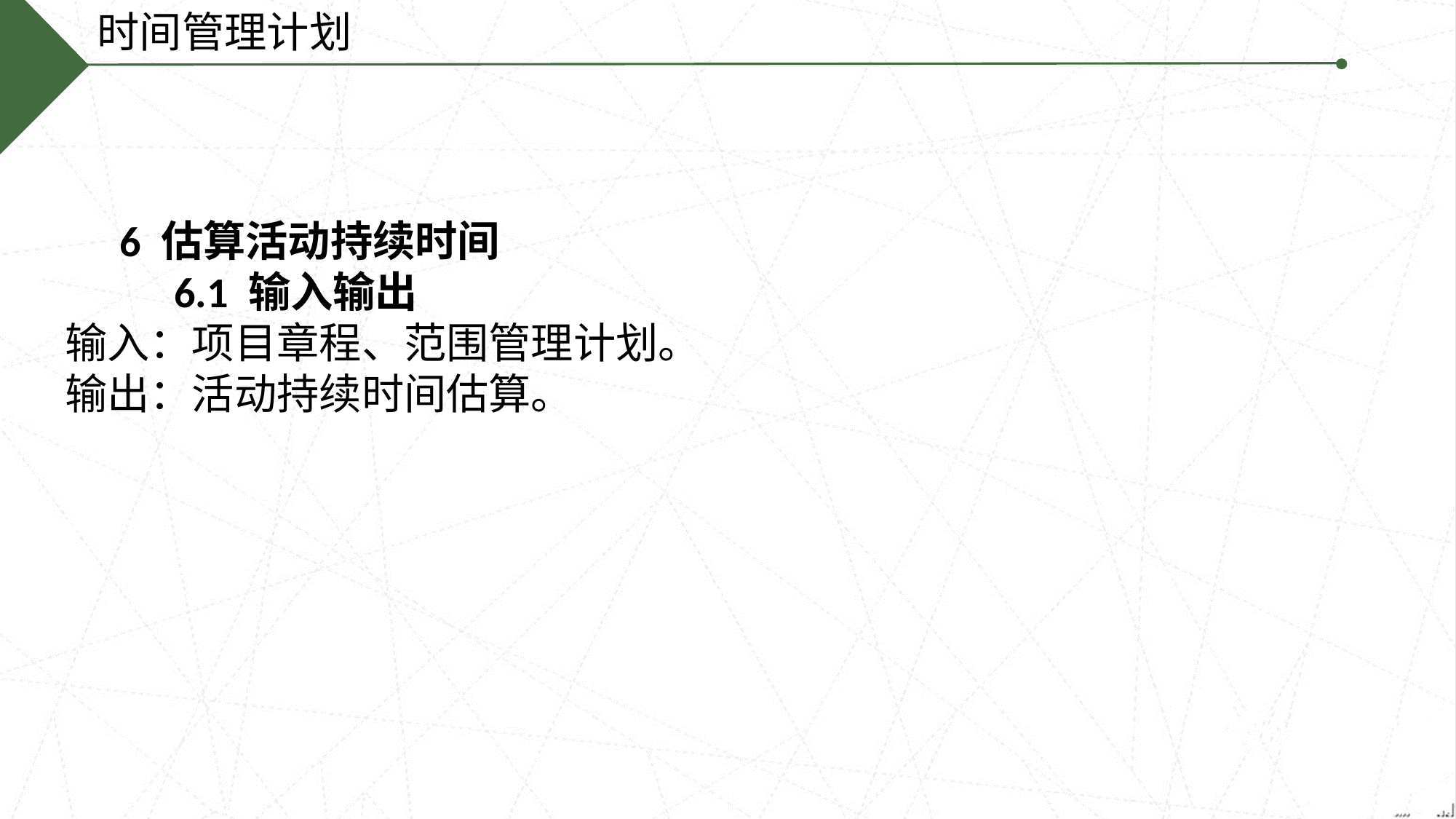

时间管理计划

6 估算活动持续时间
6.1 输入输出
输入：项目章程、范围管理计划。
输出：活动持续时间估算。